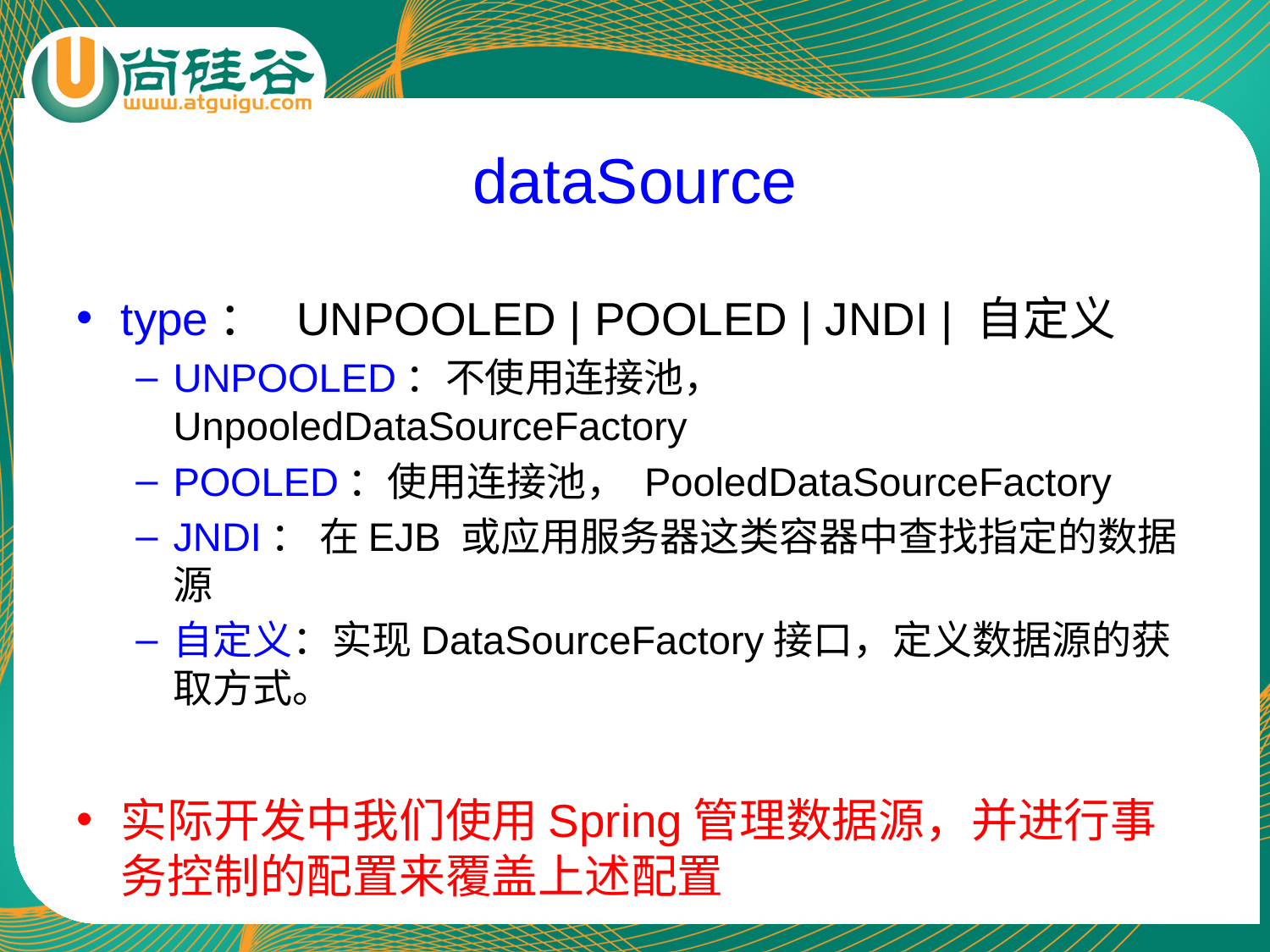

# dataSource
type：  UNPOOLED | POOLED | JNDI | 自定义
UNPOOLED：不使用连接池， UnpooledDataSourceFactory
POOLED：使用连接池， PooledDataSourceFactory
JNDI： 在EJB 或应用服务器这类容器中查找指定的数据源
自定义：实现DataSourceFactory接口，定义数据源的获取方式。

实际开发中我们使用Spring管理数据源，并进行事务控制的配置来覆盖上述配置